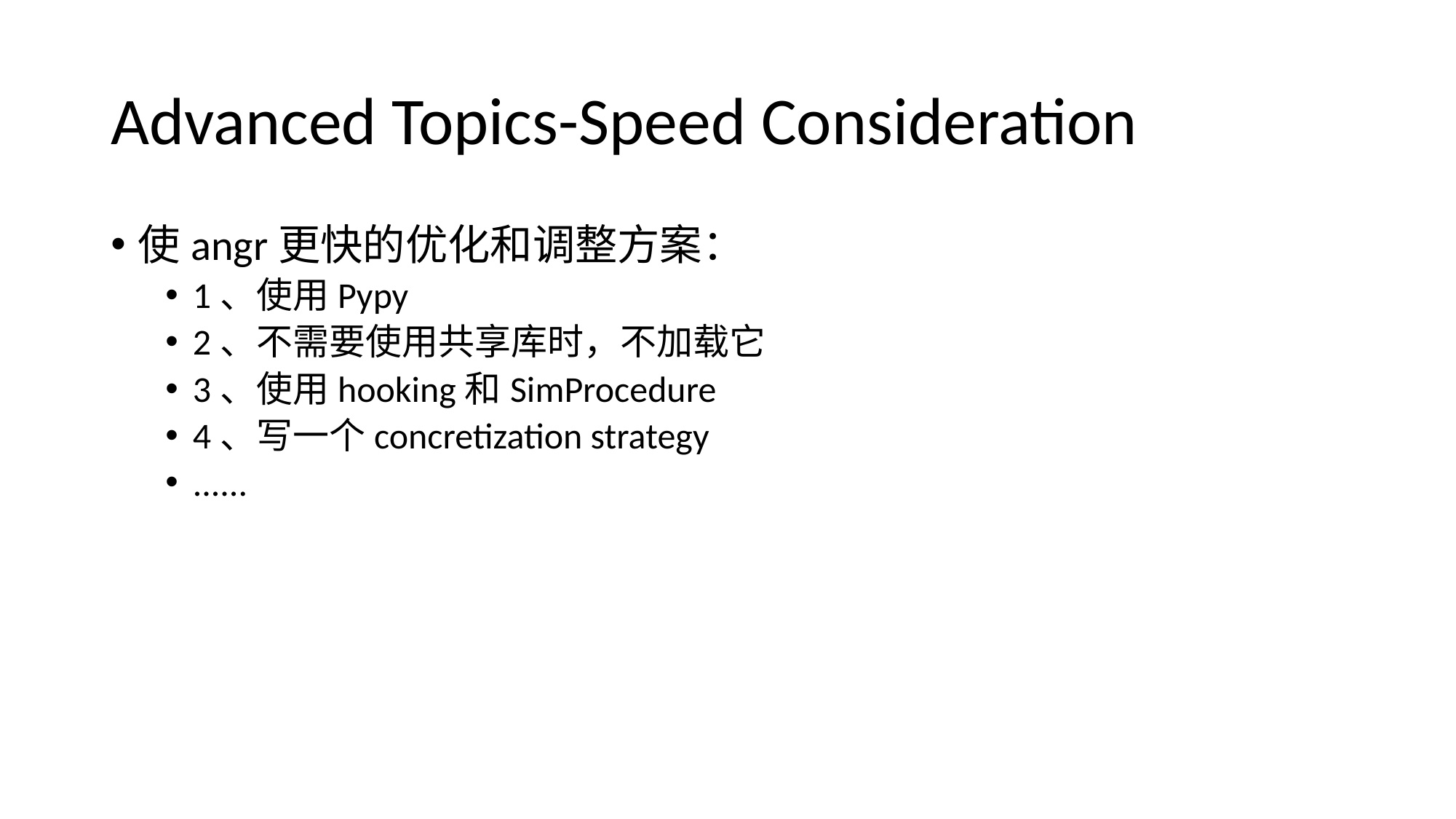

# Advanced Topics-Speed Consideration
使angr更快的优化和调整方案：
1、使用Pypy
2、不需要使用共享库时，不加载它
3、使用hooking和SimProcedure
4、写一个concretization strategy
......